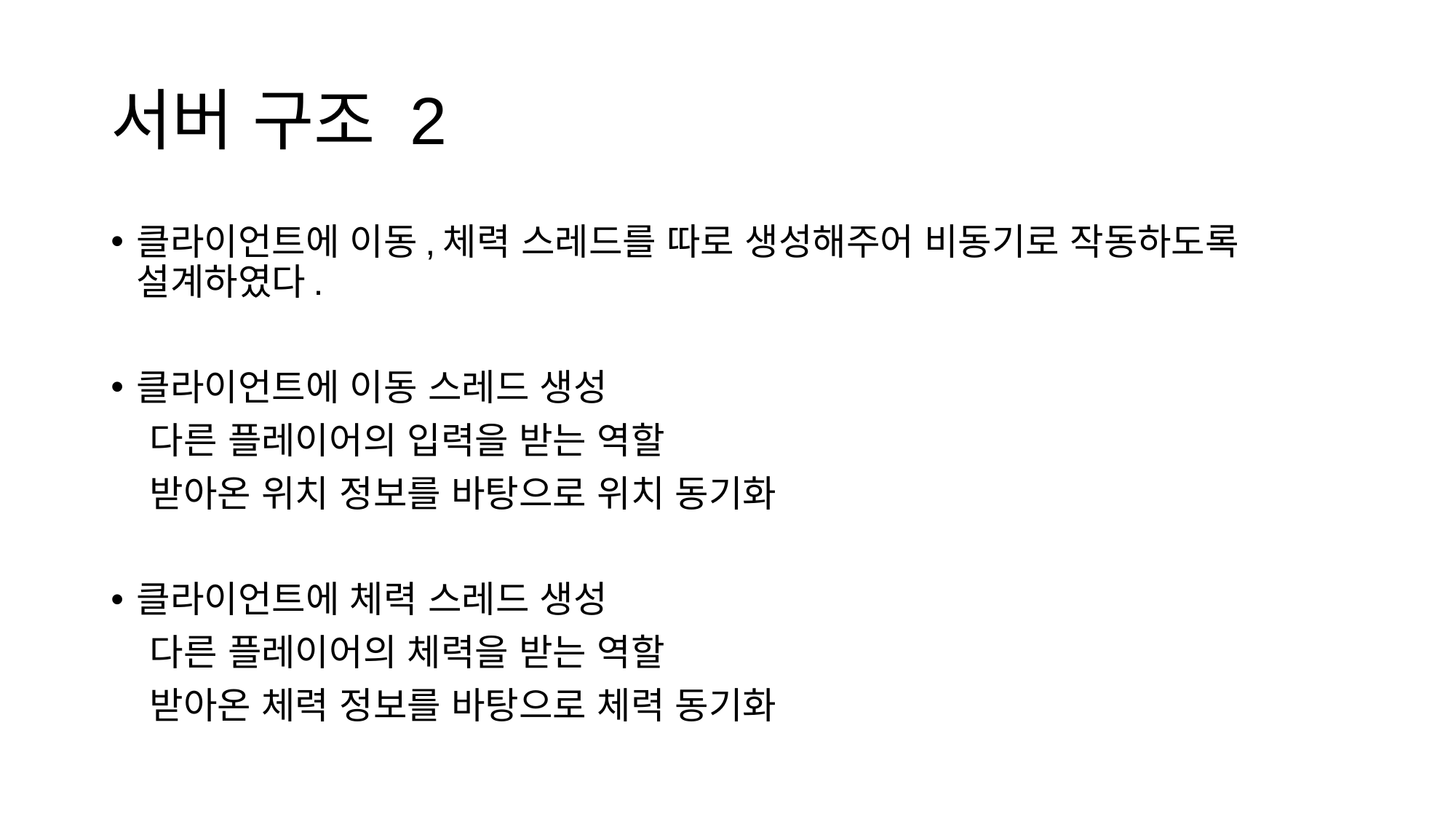

# 서버 구조 2
클라이언트에 이동,체력 스레드를 따로 생성해주어 비동기로 작동하도록 설계하였다.

클라이언트에 이동 스레드 생성
   다른 플레이어의 입력을 받는 역할
   받아온 위치 정보를 바탕으로 위치 동기화

클라이언트에 체력 스레드 생성
   다른 플레이어의 체력을 받는 역할
   받아온 체력 정보를 바탕으로 체력 동기화